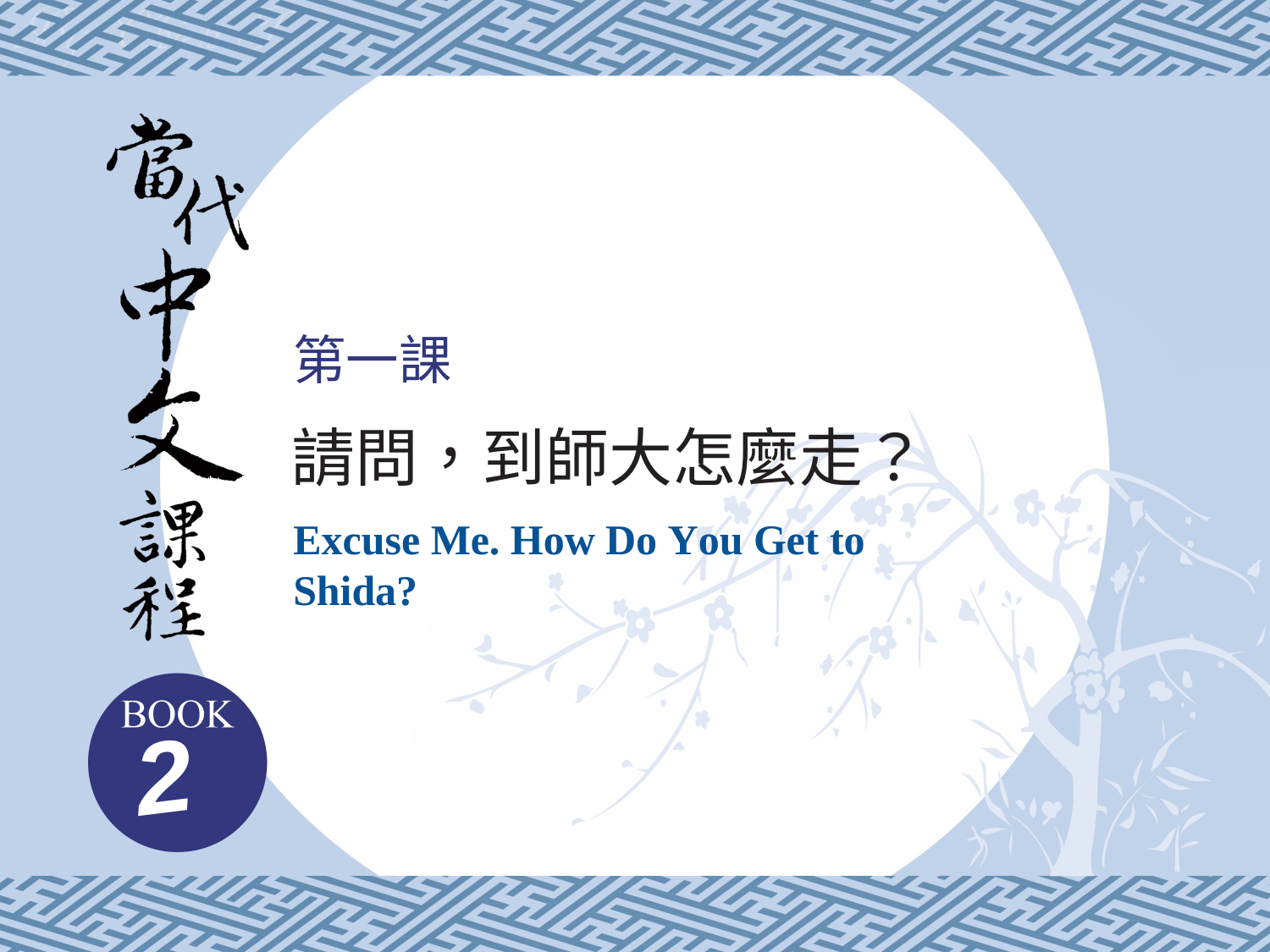

第一課
請問，到師大怎麼走？
Excuse Me. How Do You Get to Shida?
2